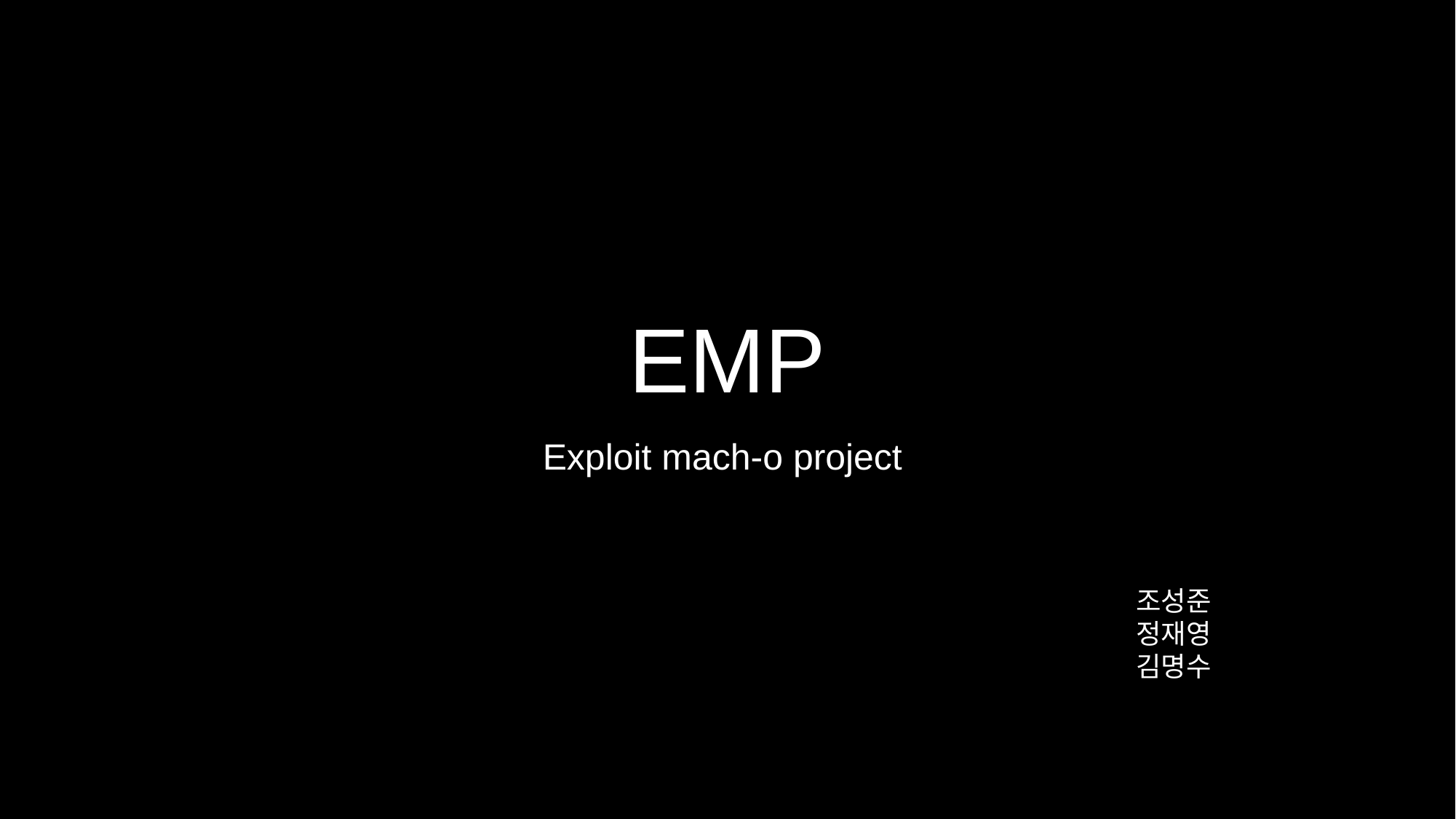

# EMP
Exploit mach-o project
조성준
정재영
김명수